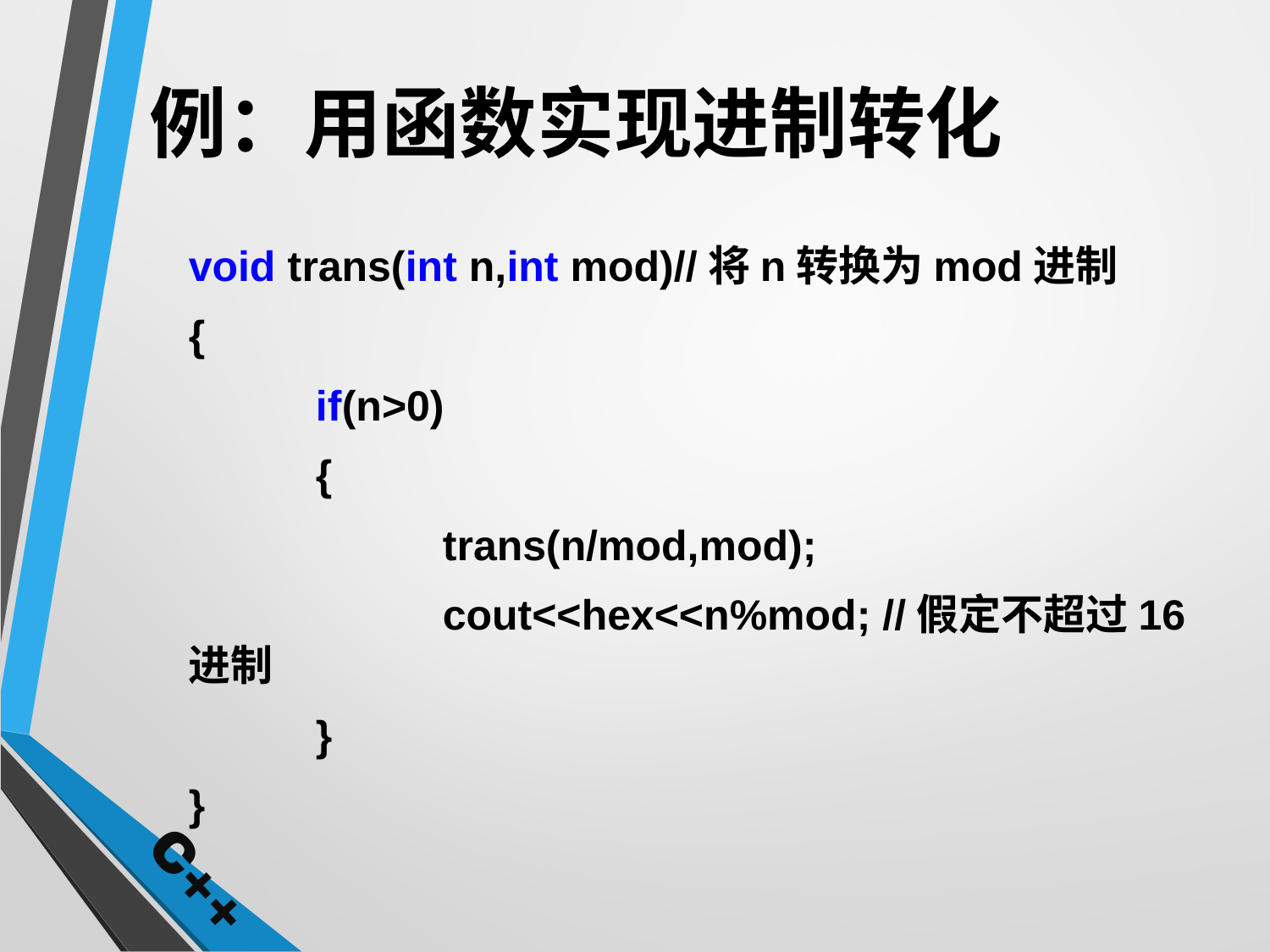

# 例：用函数实现进制转化
	void trans(int n,int mod)//将n转换为mod进制
	{
		if(n>0)
		{
			trans(n/mod,mod);
			cout<<hex<<n%mod; //假定不超过16进制
		}
	}